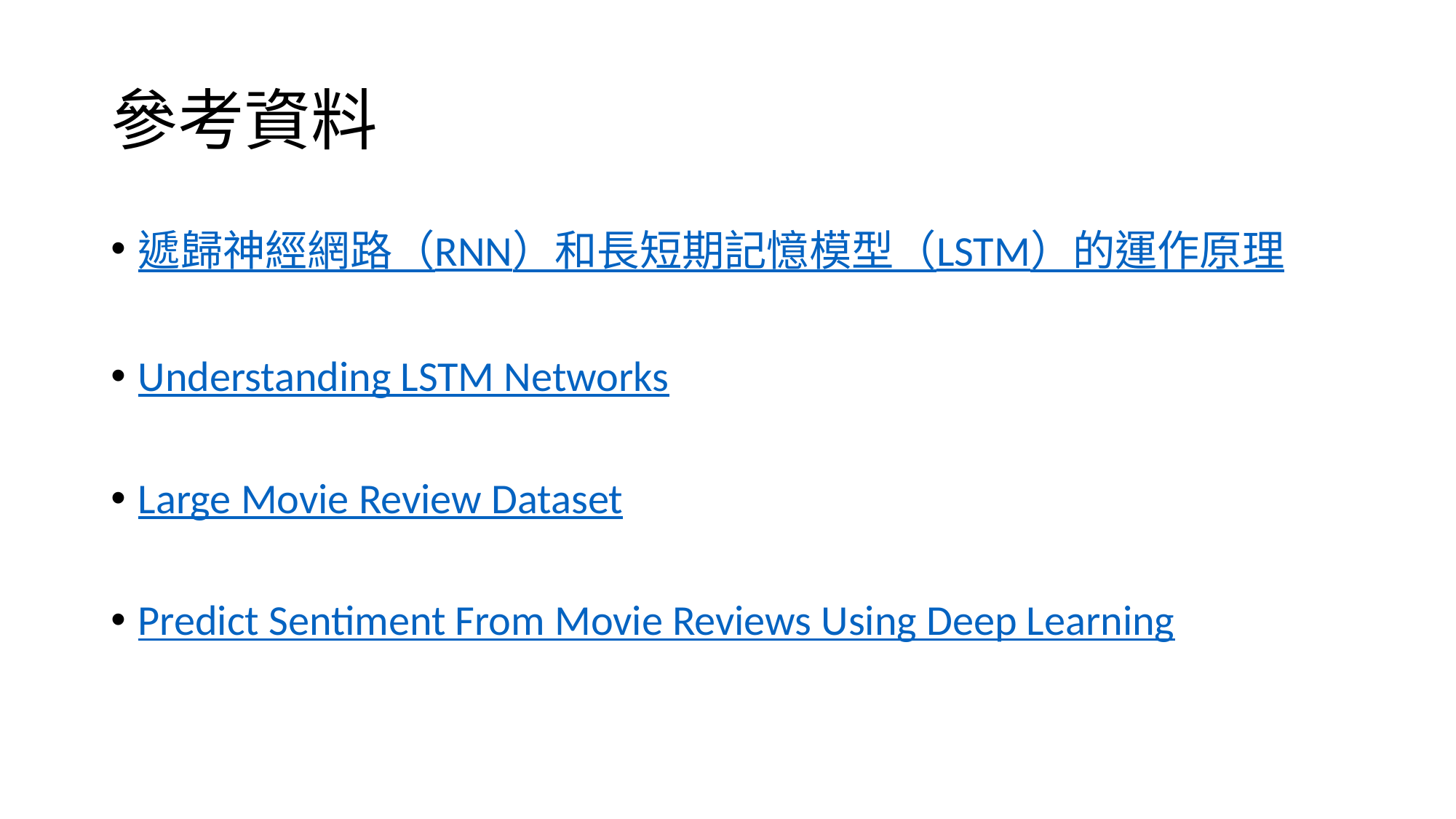

# 參考資料
遞歸神經網路（RNN）和長短期記憶模型（LSTM）的運作原理

Understanding LSTM Networks

Large Movie Review Dataset

Predict Sentiment From Movie Reviews Using Deep Learning